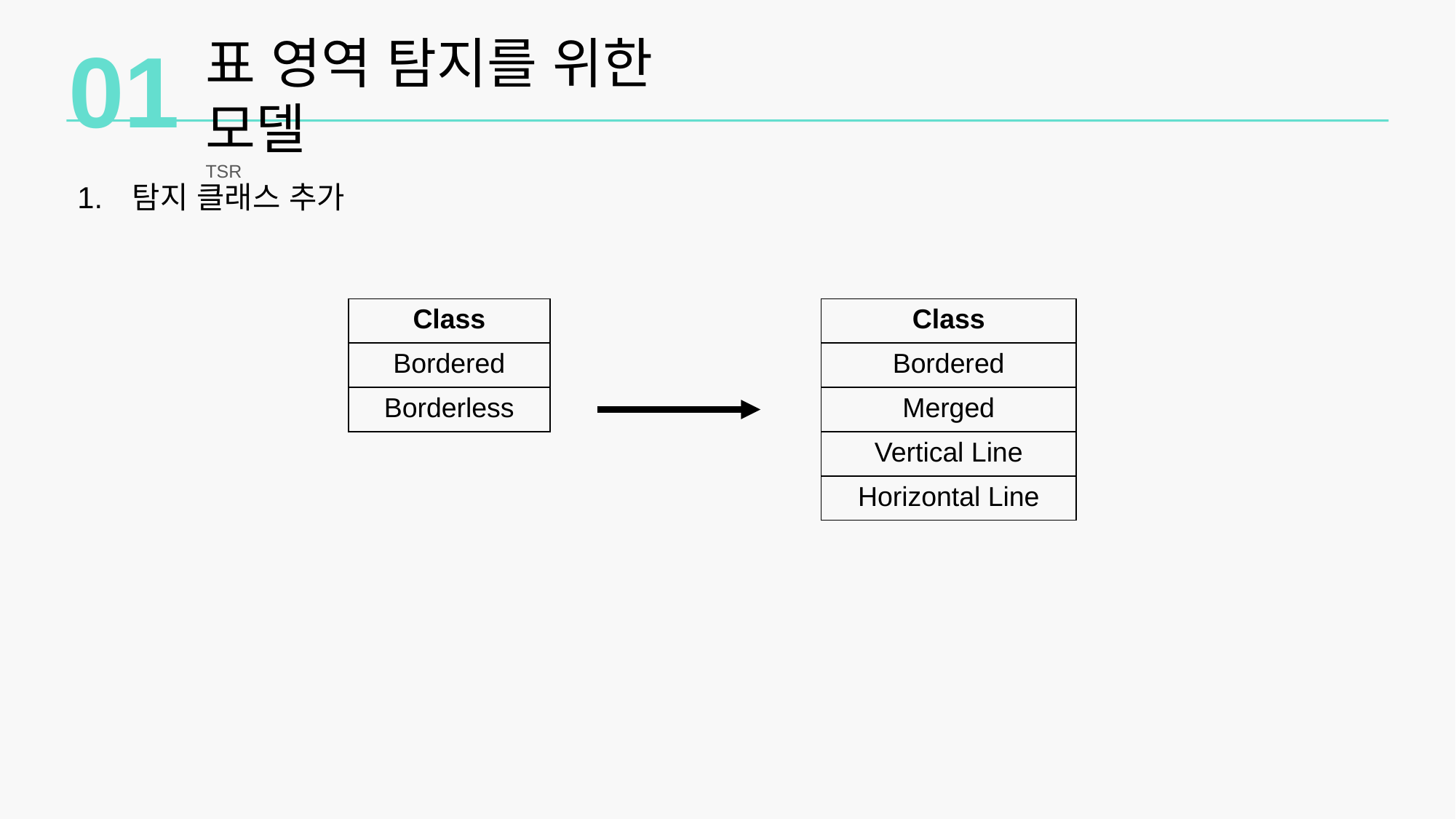

01
표 영역 탐지를 위한 모델
TSR

탐지 클래스 추가

| Class |
| --- |
| Bordered |
| Borderless |
| Class |
| --- |
| Bordered |
| Merged |
| Vertical Line |
| Horizontal Line |